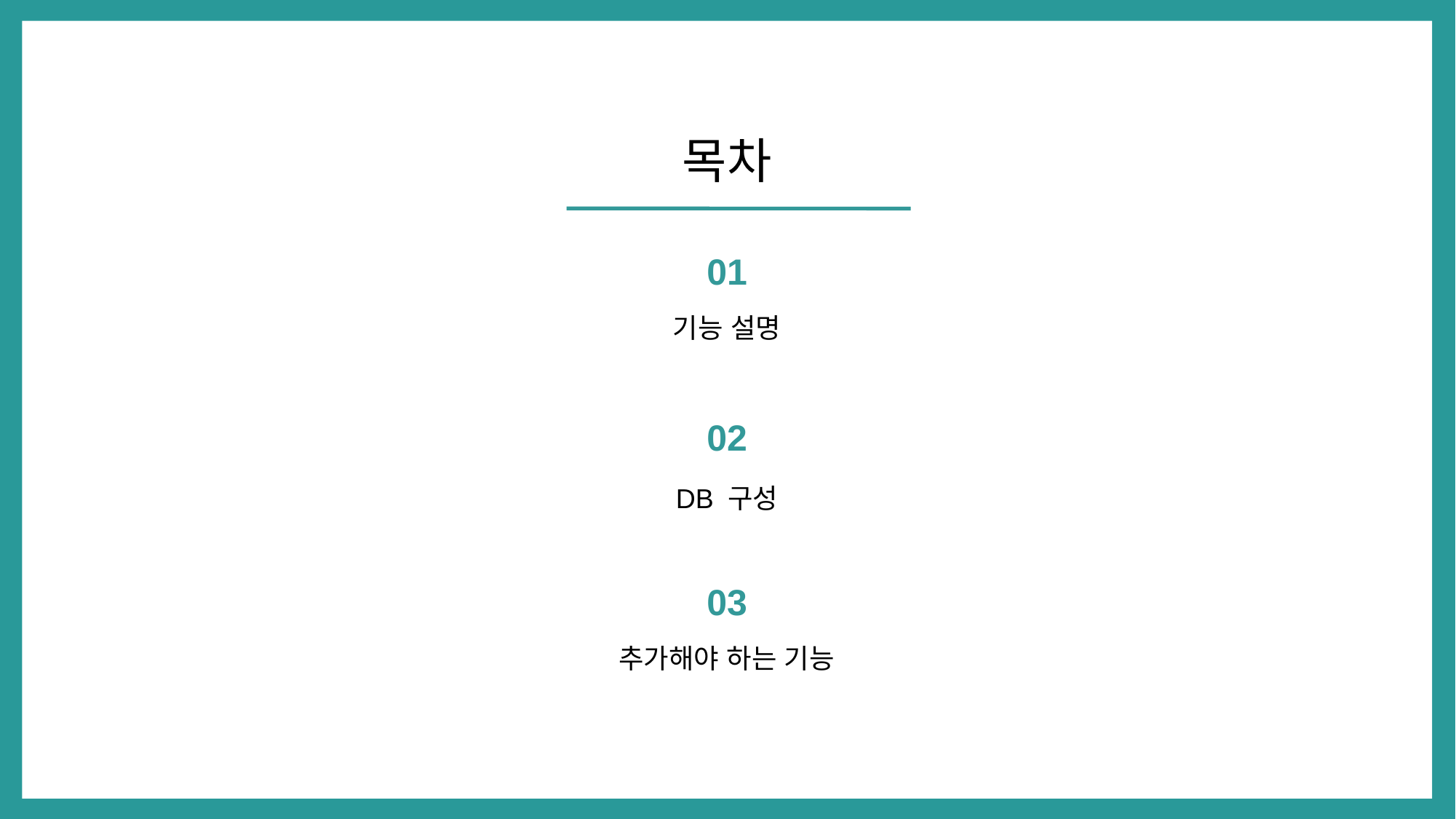

목차
01
기능 설명
02
DB 구성
03
추가해야 하는 기능